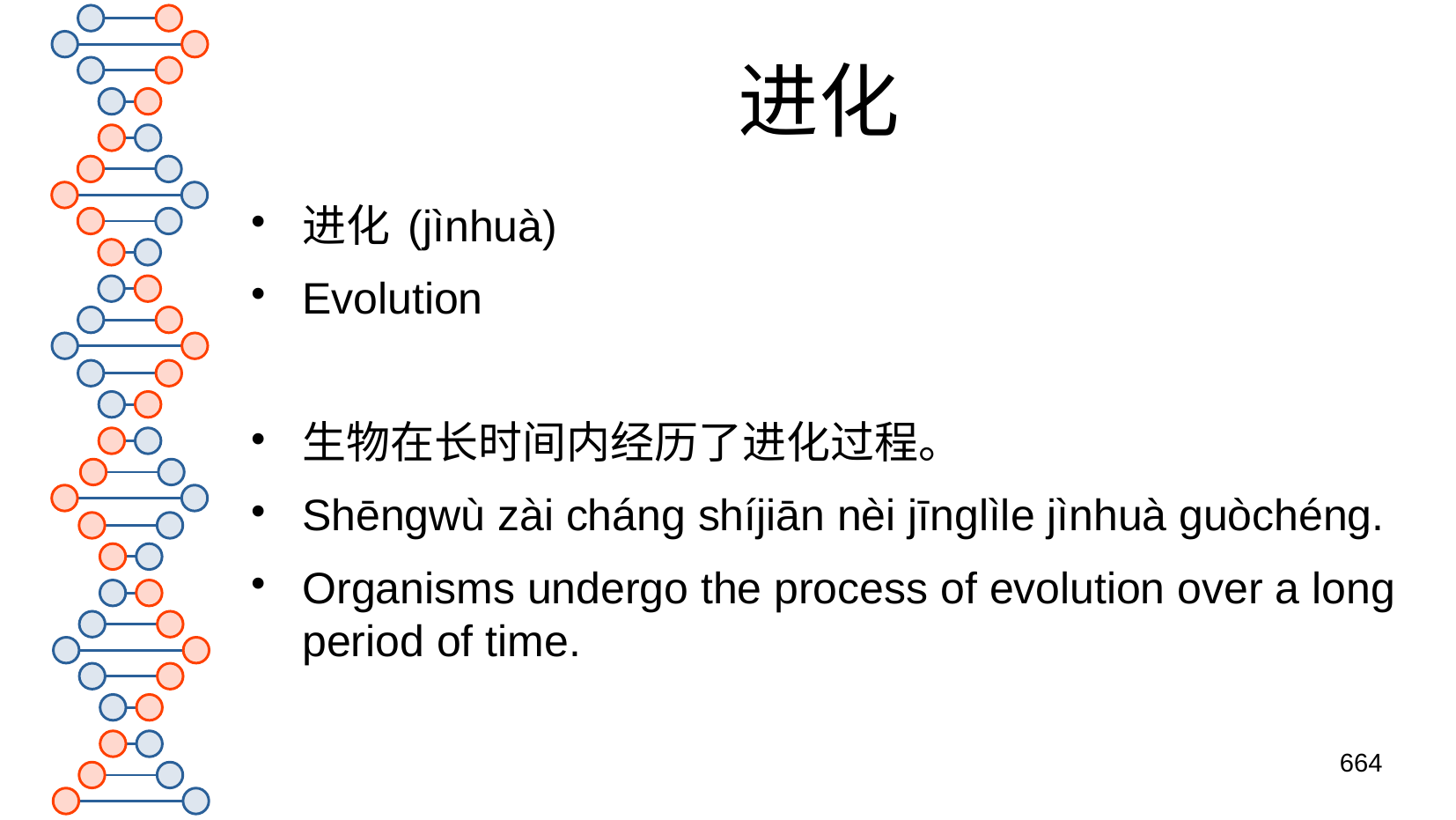

# 进化
进化 (jìnhuà)
Evolution

生物在长时间内经历了进化过程。
Shēngwù zài cháng shíjiān nèi jīnglìle jìnhuà guòchéng.
Organisms undergo the process of evolution over a long period of time.

664